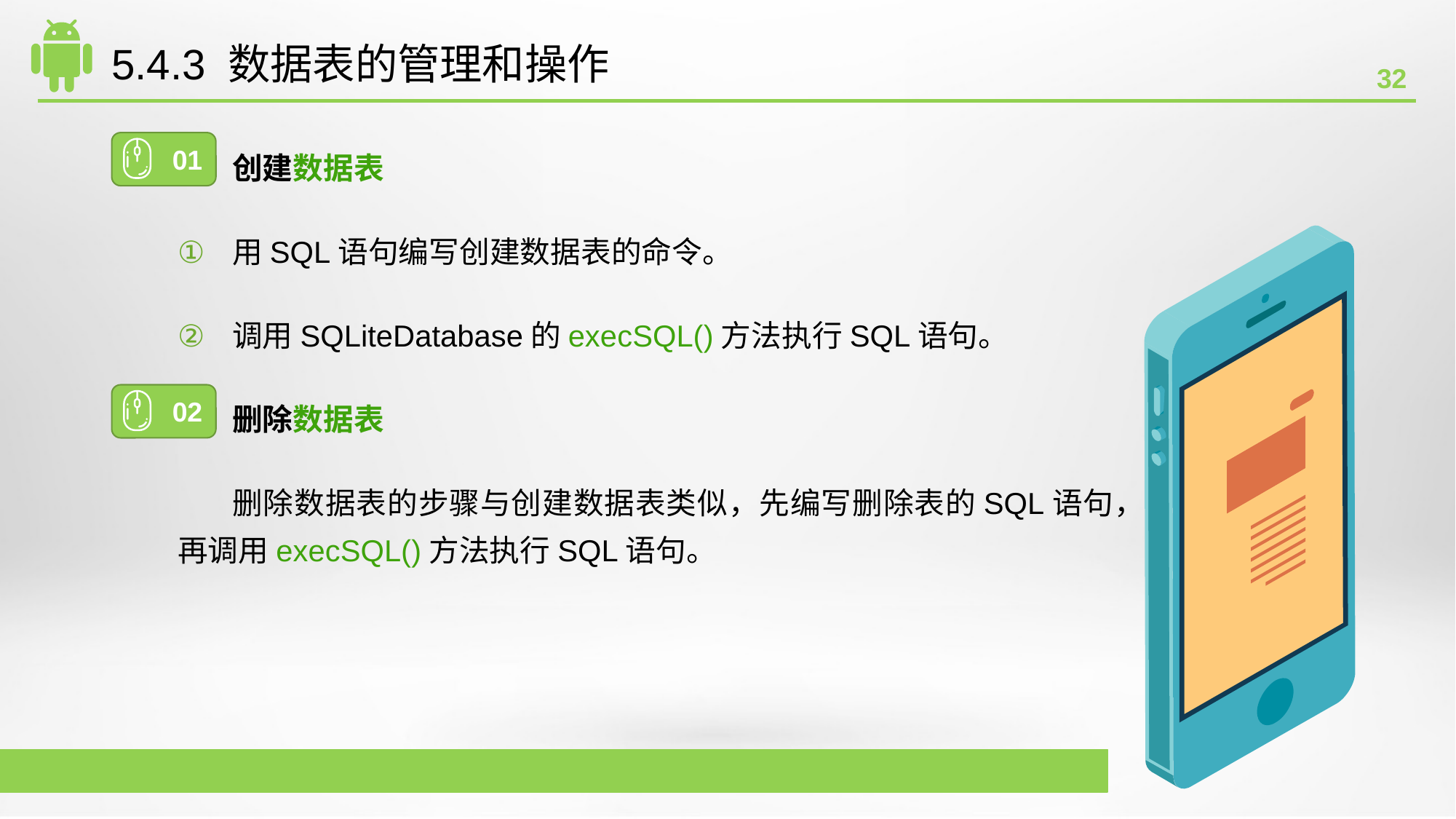

# 5.4.3 数据表的管理和操作
01
创建数据表
用SQL语句编写创建数据表的命令。
调用SQLiteDatabase的execSQL()方法执行SQL语句。
删除数据表
删除数据表的步骤与创建数据表类似，先编写删除表的SQL语句，再调用execSQL()方法执行SQL语句。

02